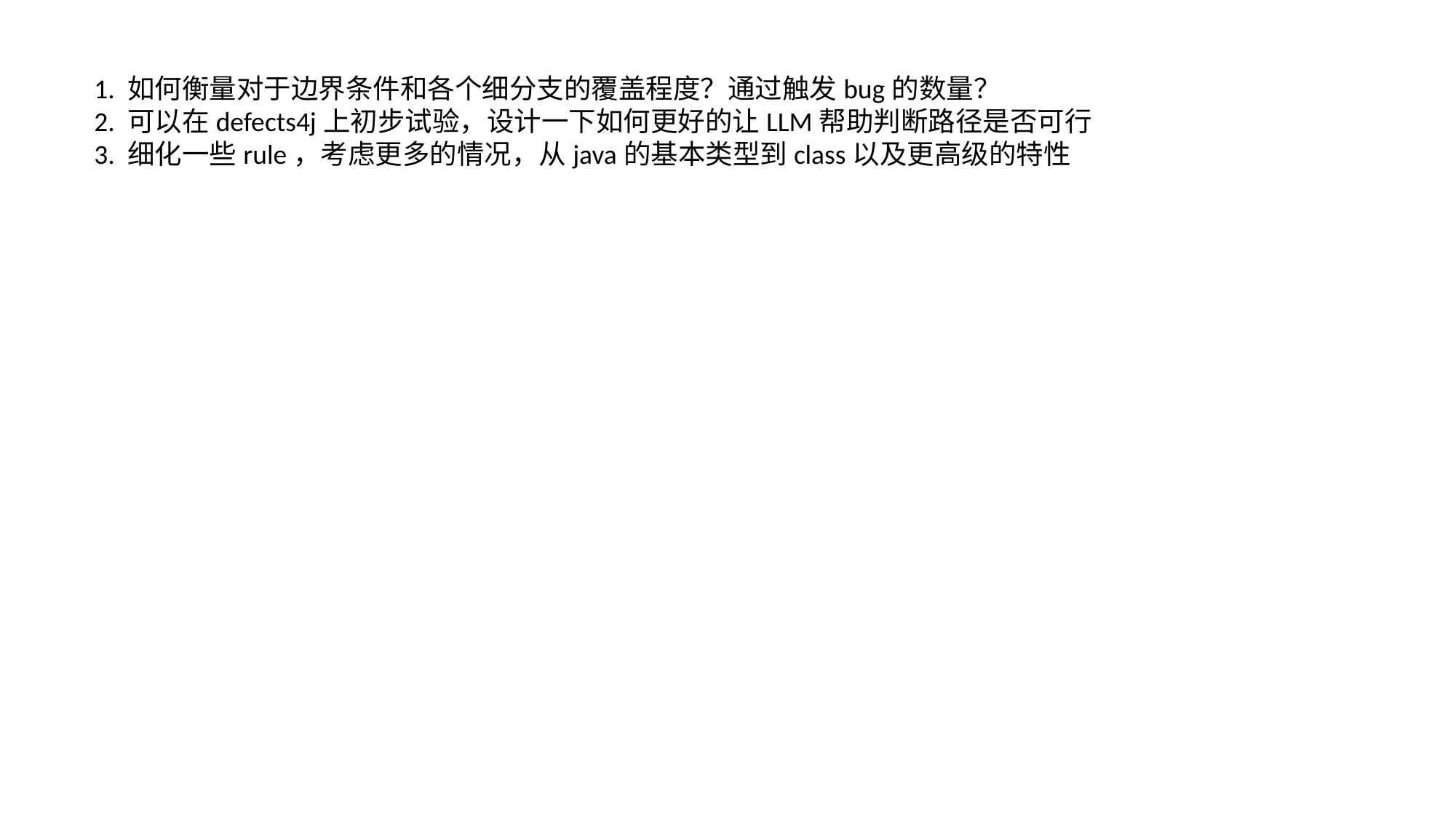

1. 如何衡量对于边界条件和各个细分支的覆盖程度？通过触发bug的数量？
2. 可以在defects4j上初步试验，设计一下如何更好的让LLM帮助判断路径是否可行
3. 细化一些rule，考虑更多的情况，从java的基本类型到class以及更高级的特性